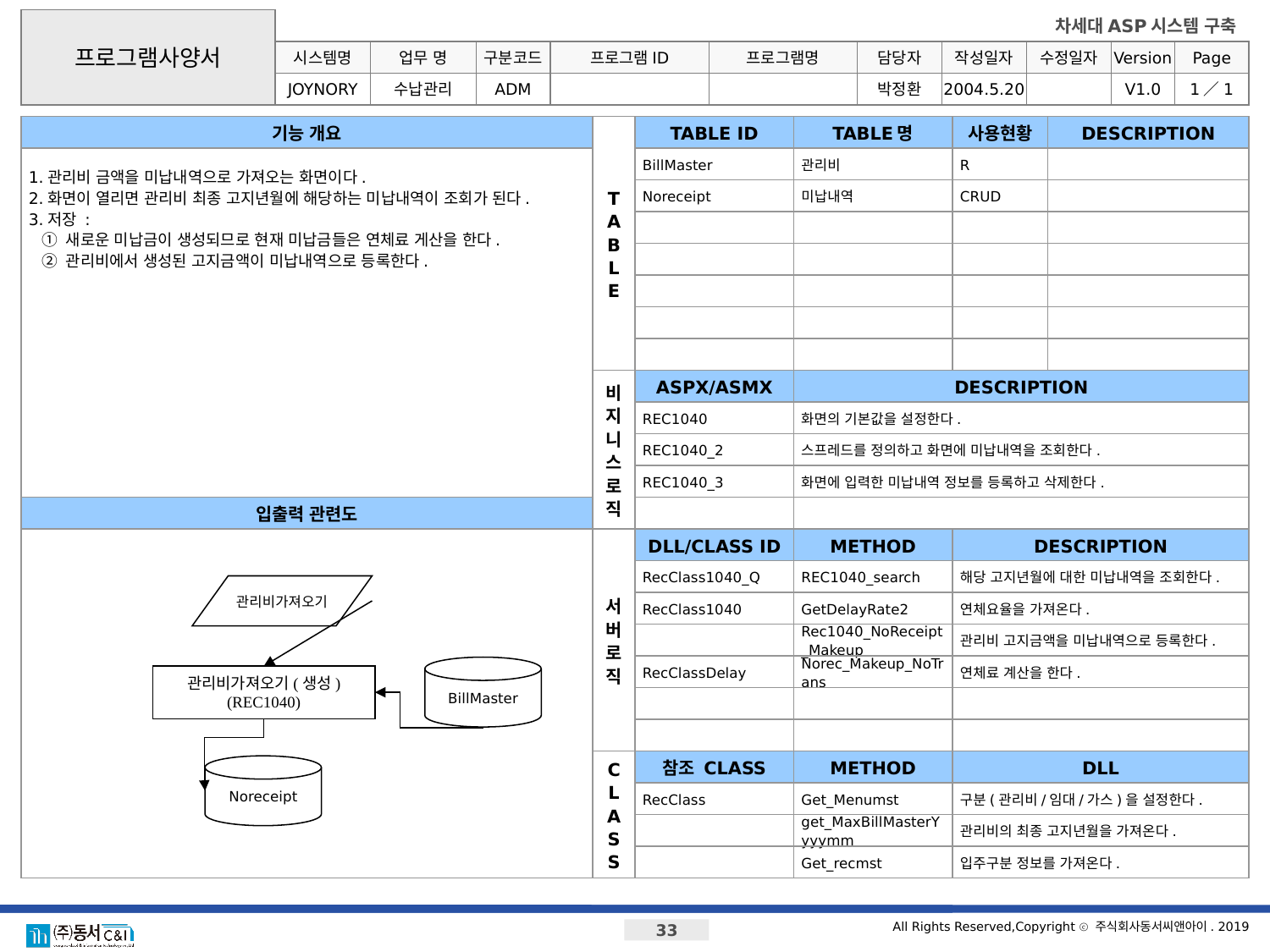

프로그램사양서
기능 개요
T
A
B
L
E
TABLE ID
TABLE명
사용현황
DESCRIPTION
1.관리비 금액을 미납내역으로 가져오는 화면이다.
2.화면이 열리면 관리비 최종 고지년월에 해당하는 미납내역이 조회가 된다.
3.저장 :
   ① 새로운 미납금이 생성되므로 현재 미납금들은 연체료 게산을 한다.
   ② 관리비에서 생성된 고지금액이 미납내역으로 등록한다.

BillMaster
관리비
R

Noreceipt
미납내역
CRUD

비지니스로직
ASPX/ASMX
DESCRIPTION
REC1040
화면의 기본값을 설정한다.
REC1040_2
스프레드를 정의하고 화면에 미납내역을 조회한다.
REC1040_3
화면에 입력한 미납내역 정보를 등록하고 삭제한다.
입출력 관련도

서버로직
DLL/CLASS ID
METHOD
DESCRIPTION
RecClass1040_Q
REC1040_search
해당 고지년월에 대한 미납내역을 조회한다.
관리비가져오기
RecClass1040
GetDelayRate2
연체요율을 가져온다.

Rec1040_NoReceipt_Makeup
관리비 고지금액을 미납내역으로 등록한다.
RecClassDelay
Norec_Makeup_NoTrans
연체료 계산을 한다.
BillMaster
관리비가져오기(생성)
(REC1040)

C
L
A
S
S
참조 CLASS
METHOD
DLL
Noreceipt
RecClass
Get_Menumst
구분(관리비/임대/가스)을 설정한다.

get_MaxBillMasterYyyymm
관리비의 최종 고지년월을 가져온다.

Get_recmst
입주구분 정보를 가져온다.